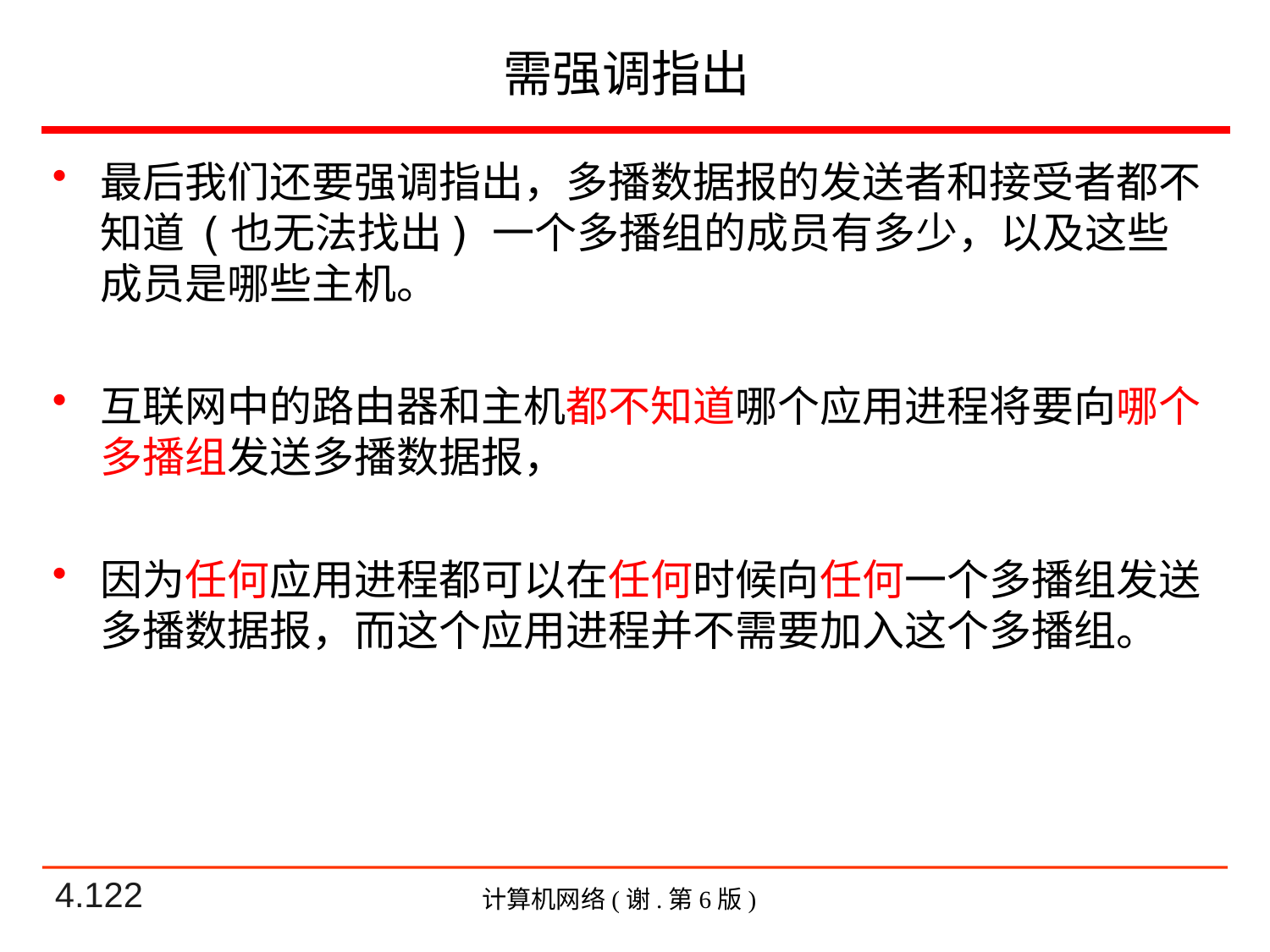

# 需强调指出
最后我们还要强调指出，多播数据报的发送者和接受者都不知道 (也无法找出) 一个多播组的成员有多少，以及这些成员是哪些主机。

互联网中的路由器和主机都不知道哪个应用进程将要向哪个多播组发送多播数据报，

因为任何应用进程都可以在任何时候向任何一个多播组发送多播数据报，而这个应用进程并不需要加入这个多播组。